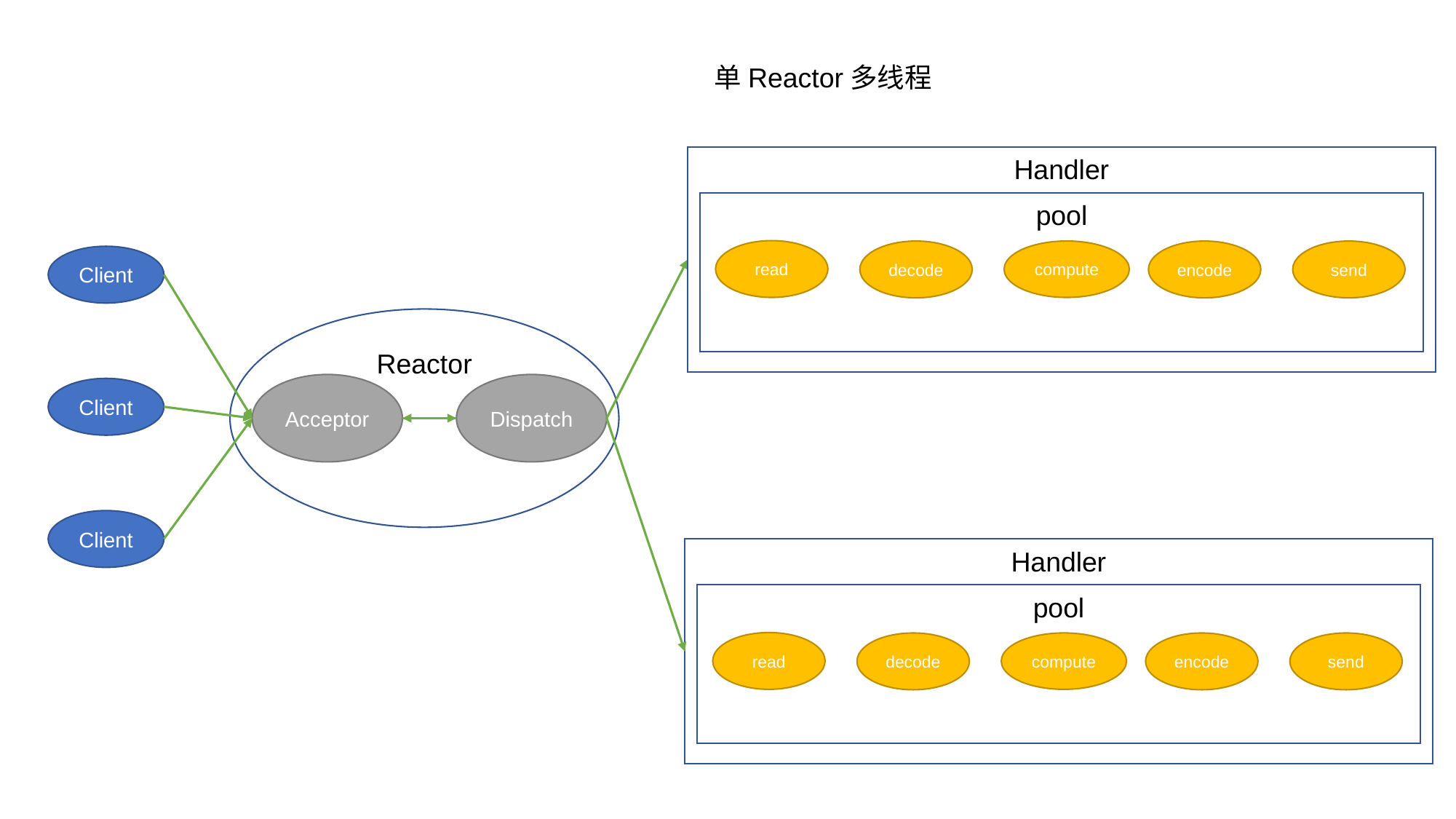

单Reactor多线程
Handler
pool
read
decode
compute
encode
send
Client
Reactor
Acceptor
Dispatch
Client
Client
Handler
pool
read
decode
compute
encode
send